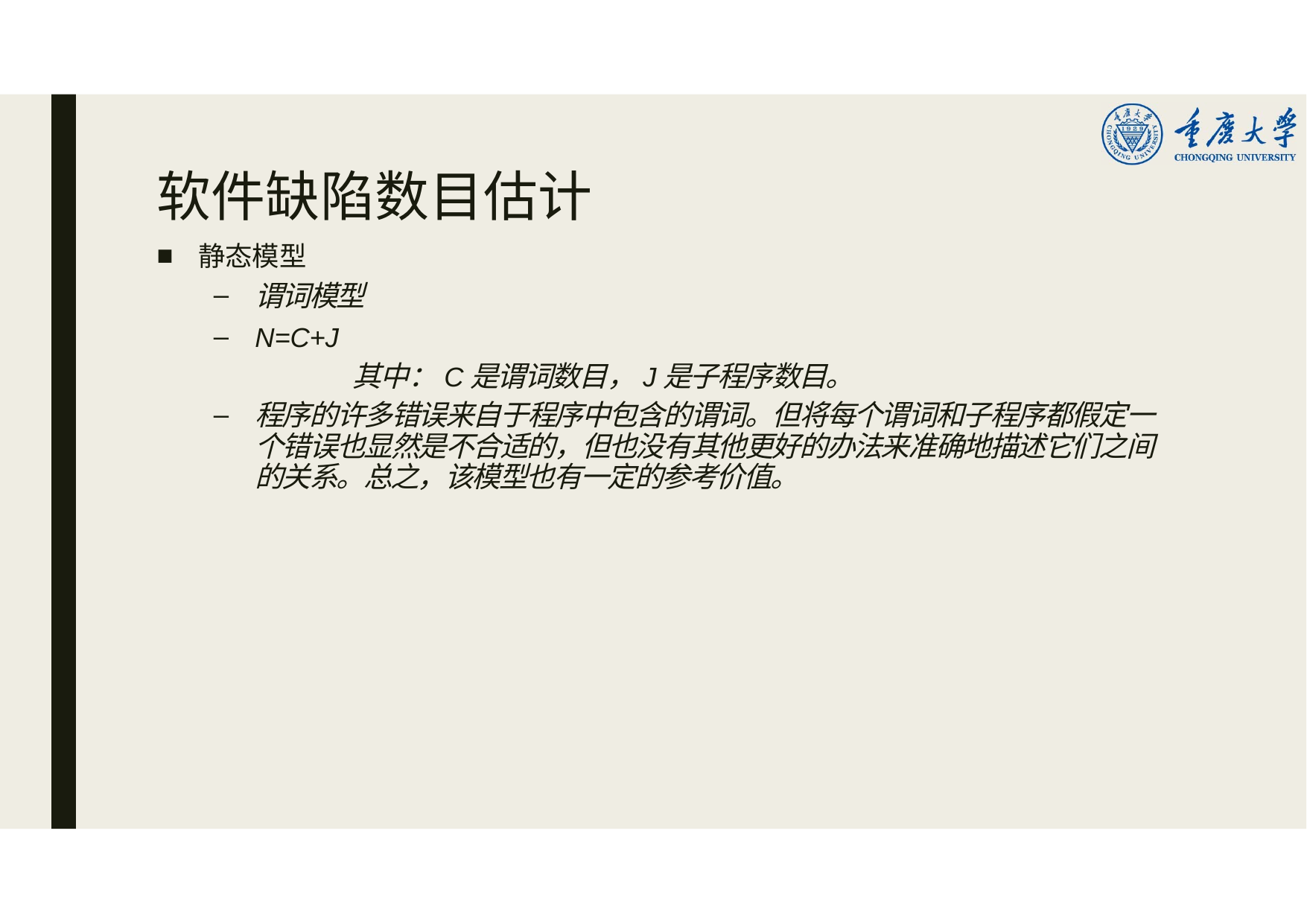

# 软件缺陷数目估计
静态模型
谓词模型
N=C+J
其中：C是谓词数目，J是子程序数目。
程序的许多错误来自于程序中包含的谓词。但将每个谓词和子程序都假定一 个错误也显然是不合适的，但也没有其他更好的办法来准确地描述它们之间 的关系。总之，该模型也有一定的参考价值。